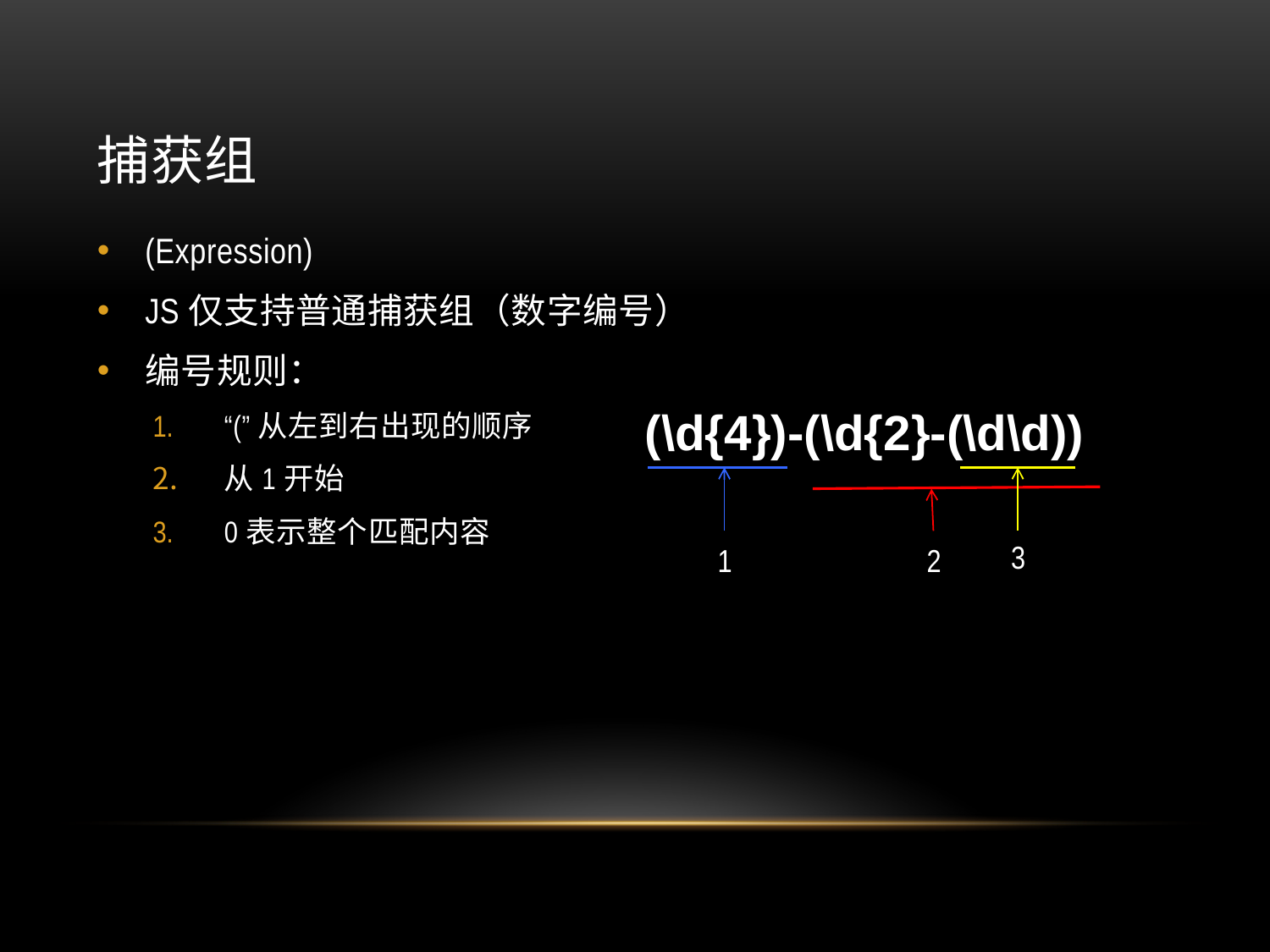

# 捕获组
(Expression)
JS仅支持普通捕获组（数字编号）
编号规则：
“(”从左到右出现的顺序
从1开始
0表示整个匹配内容

(\d{4})-(\d{2}-(\d\d))
3
1
2